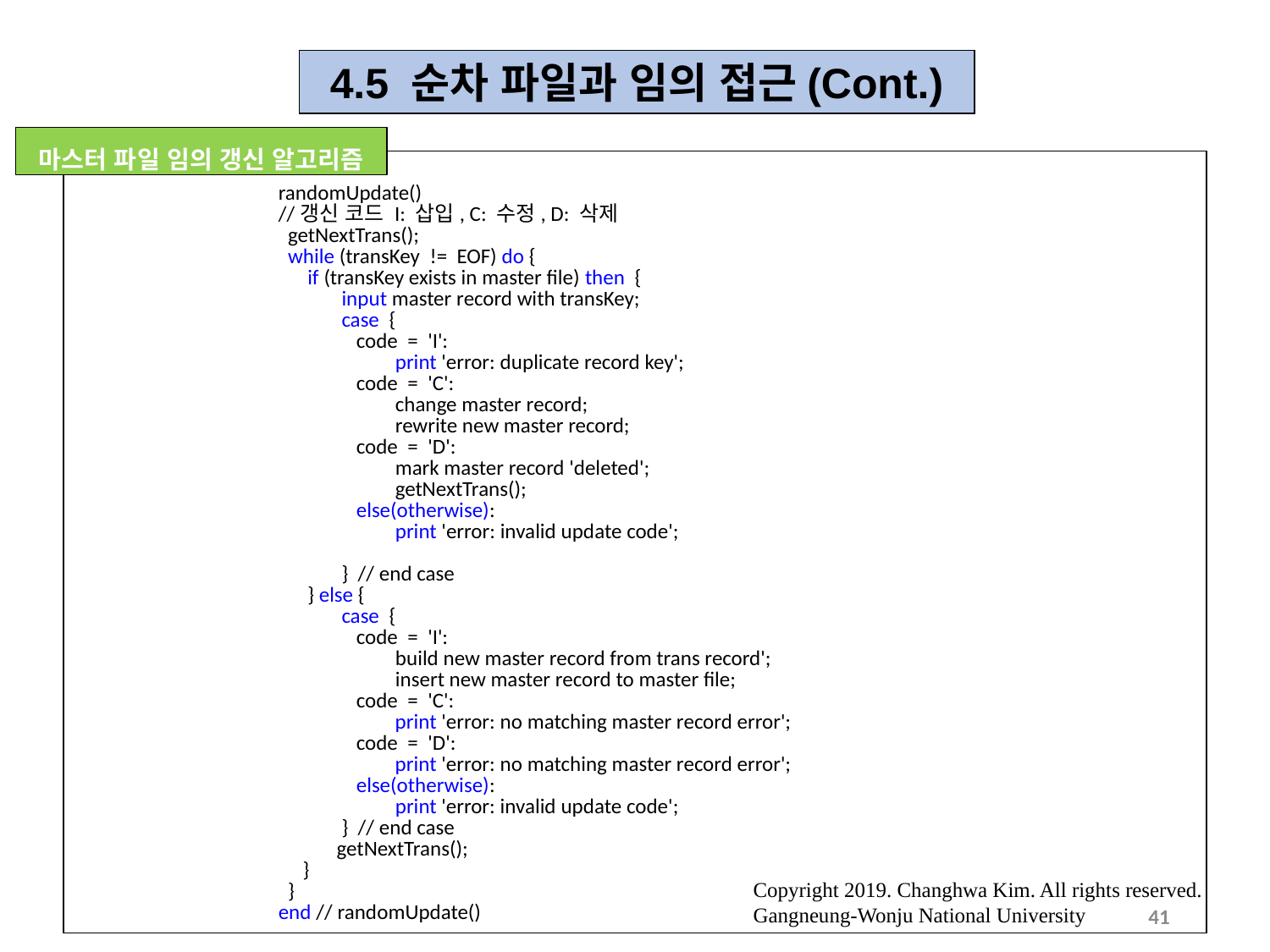

4.5 순차 파일과 임의 접근(Cont.)
마스터 파일 임의 갱신 알고리즘

randomUpdate()
//갱신 코드 I: 삽입, C: 수정, D: 삭제
  getNextTrans();
  while (transKey  !=  EOF) do {
      if (transKey exists in master file) then  {
             input master record with transKey;
             case  {
                code  =  'I':
                        print 'error: duplicate record key';
                code  =  'C':
                        change master record;
                        rewrite new master record;
                code  =  'D':
                        mark master record 'deleted';
                        getNextTrans();
                else(otherwise):
                        print 'error: invalid update code';

             }  // end case
      } else {
             case  {
                code  =  'I':
                        build new master record from trans record';
                        insert new master record to master file;
                code  =  'C':
                        print 'error: no matching master record error';
                code  =  'D':
                        print 'error: no matching master record error';
                else(otherwise):
                        print 'error: invalid update code';
             }  // end case
            getNextTrans();
     }
  }
end // randomUpdate()
Copyright 2019. Changhwa Kim. All rights reserved.
Gangneung-Wonju National University
41